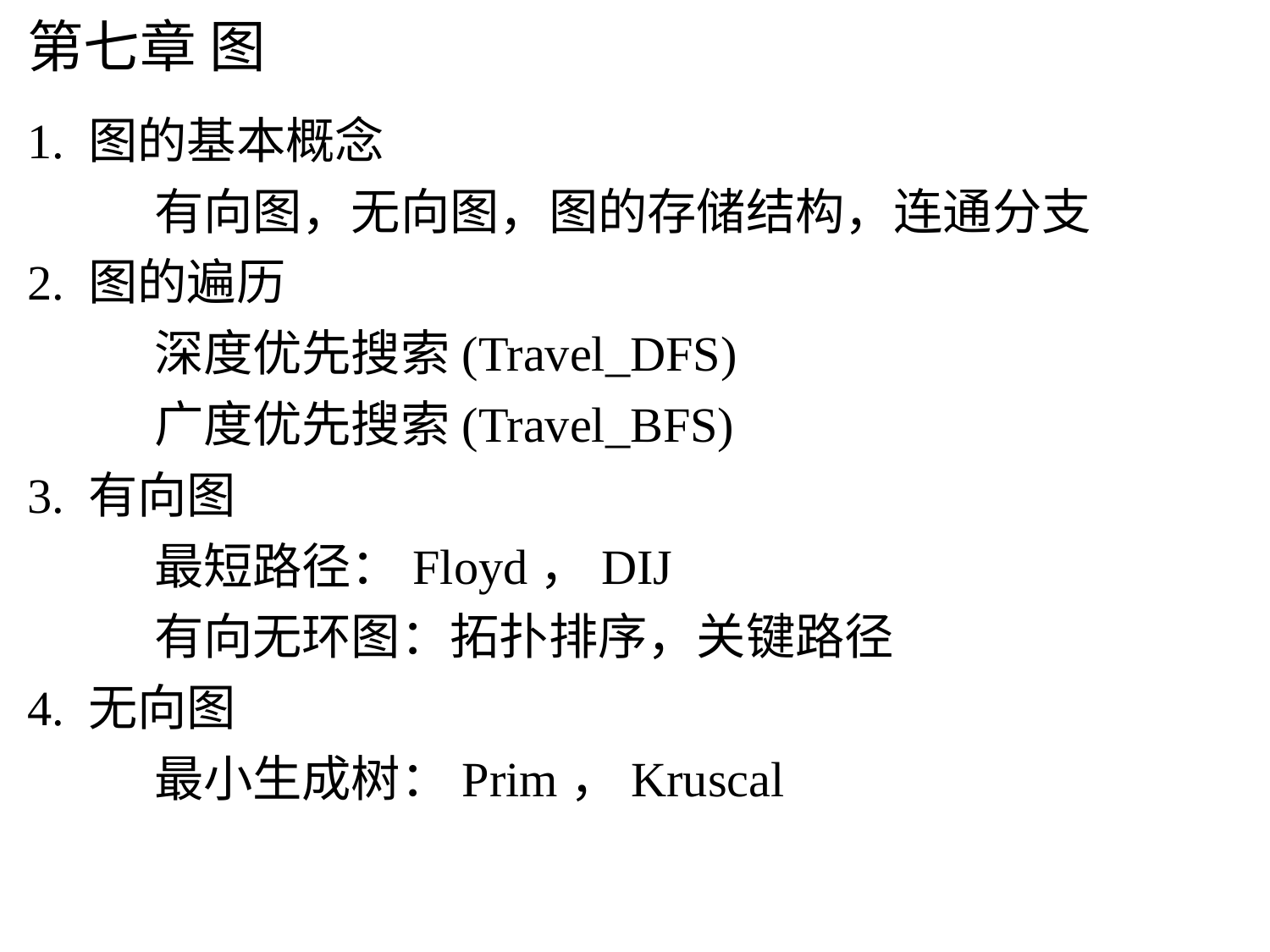

# 第七章 图
1. 图的基本概念
	有向图，无向图，图的存储结构，连通分支
2. 图的遍历
	深度优先搜索(Travel_DFS)
	广度优先搜索(Travel_BFS)
3. 有向图
	最短路径：Floyd，DIJ
	有向无环图：拓扑排序，关键路径
4. 无向图
	最小生成树：Prim，Kruscal